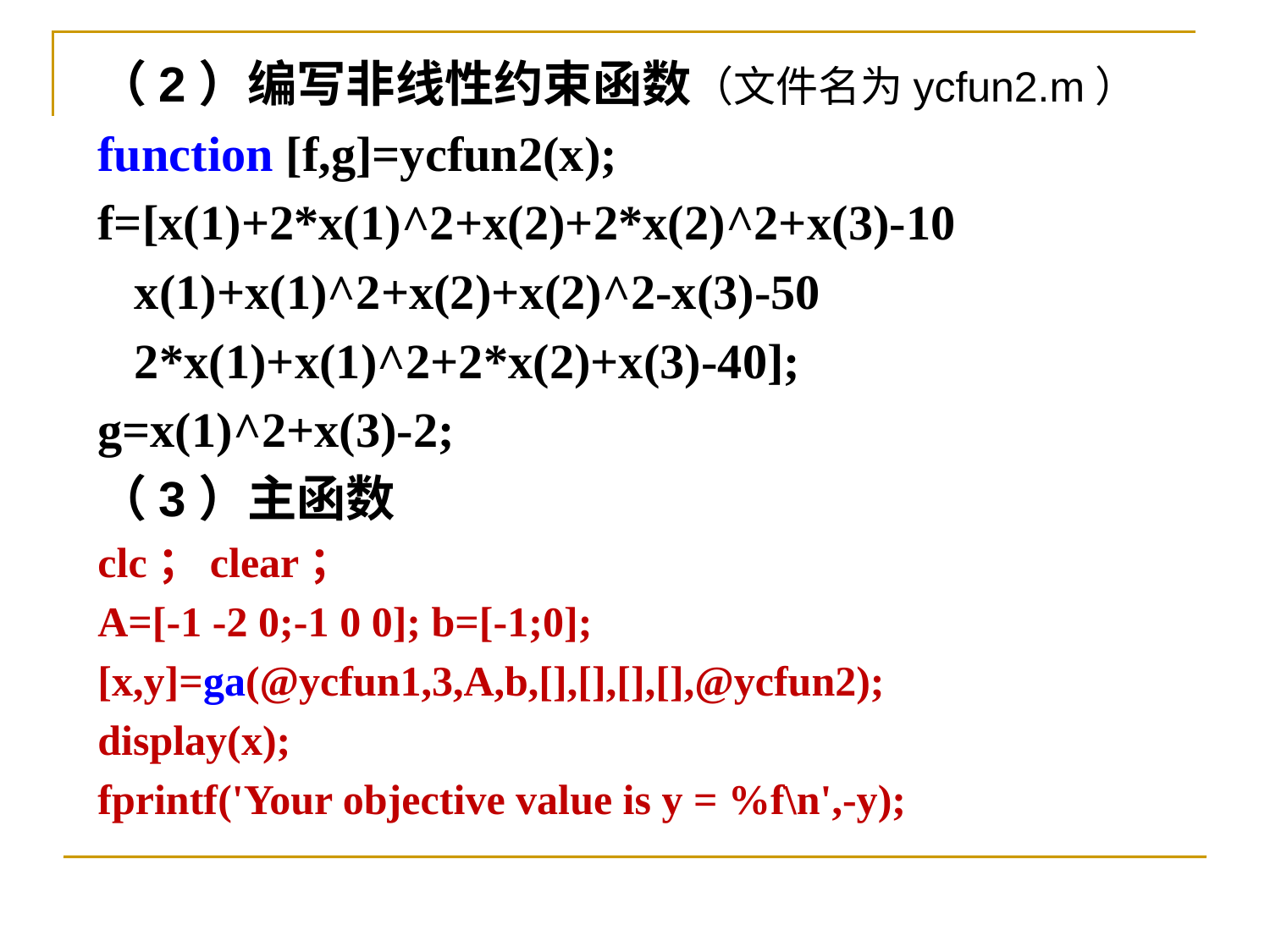

（2）编写非线性约束函数（文件名为ycfun2.m）
function [f,g]=ycfun2(x);
f=[x(1)+2*x(1)^2+x(2)+2*x(2)^2+x(3)-10
   x(1)+x(1)^2+x(2)+x(2)^2-x(3)-50
   2*x(1)+x(1)^2+2*x(2)+x(3)-40];
g=x(1)^2+x(3)-2;
（3）主函数
clc；clear；
A=[-1 -2 0;-1 0 0]; b=[-1;0];
[x,y]=ga(@ycfun1,3,A,b,[],[],[],[],@ycfun2);
display(x);
fprintf('Your objective value is y = %f\n',-y);